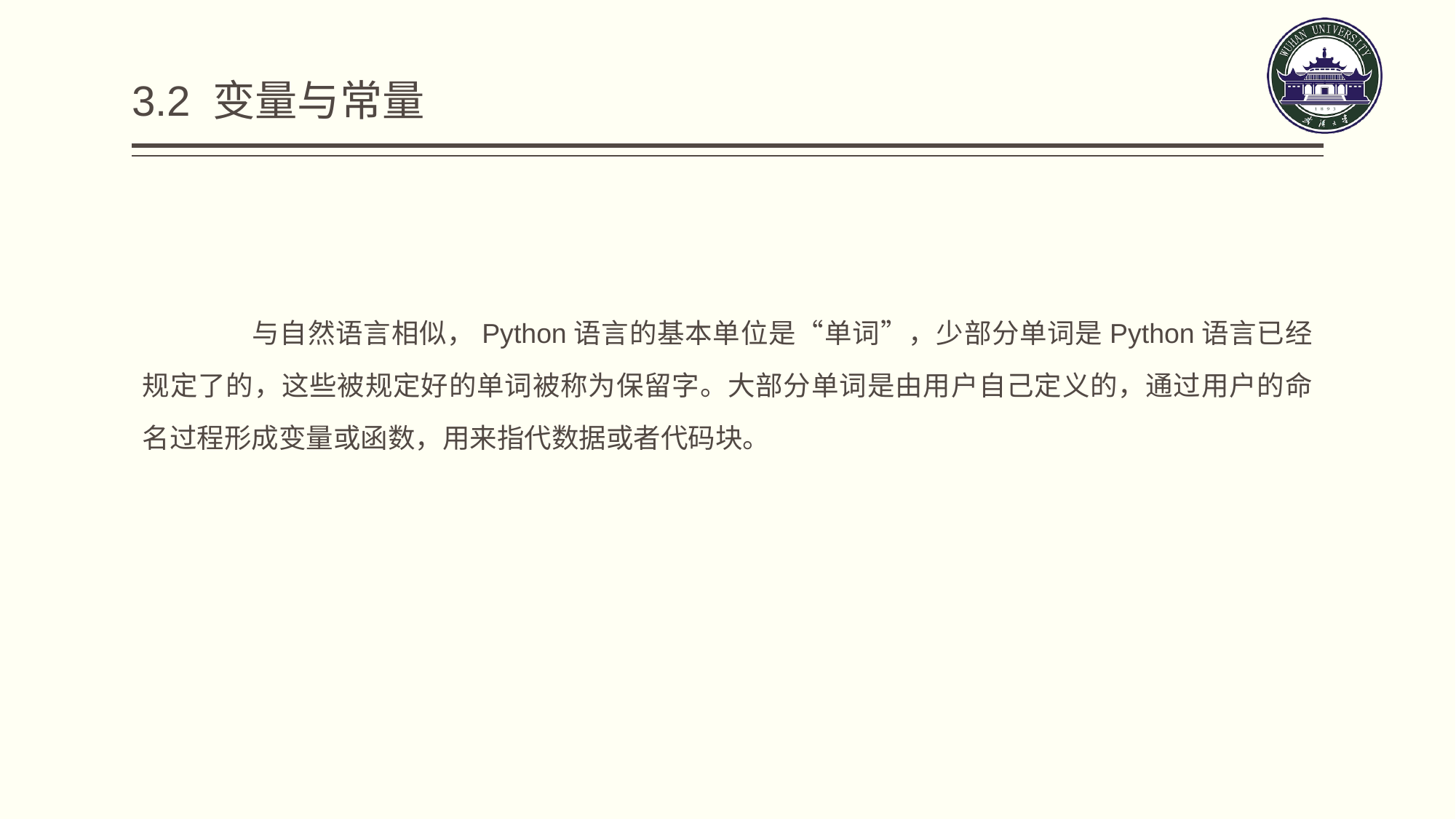

3.2 变量与常量
	与自然语言相似，Python语言的基本单位是“单词”，少部分单词是Python语言已经规定了的，这些被规定好的单词被称为保留字。大部分单词是由用户自己定义的，通过用户的命名过程形成变量或函数，用来指代数据或者代码块。